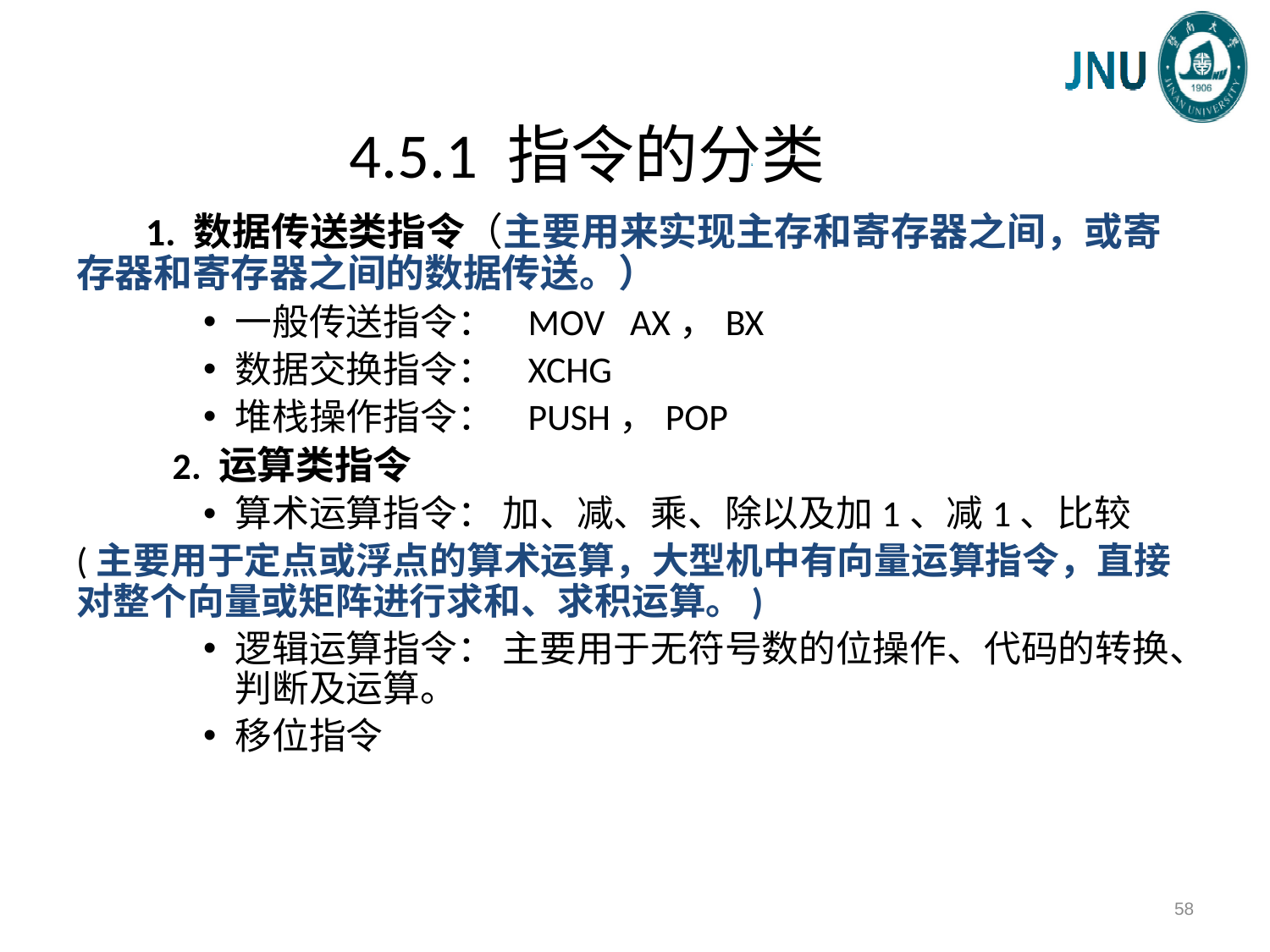

# 4.5.1 指令的分类
        1. 数据传送类指令（主要用来实现主存和寄存器之间，或寄存器和寄存器之间的数据传送。）
一般传送指令：   MOV   AX，BX
数据交换指令：   XCHG
堆栈操作指令：   PUSH，POP
2. 运算类指令
算术运算指令： 加、减、乘、除以及加1、减1、比较
(主要用于定点或浮点的算术运算，大型机中有向量运算指令，直接对整个向量或矩阵进行求和、求积运算。)
逻辑运算指令： 主要用于无符号数的位操作、代码的转换、判断及运算。
移位指令

58